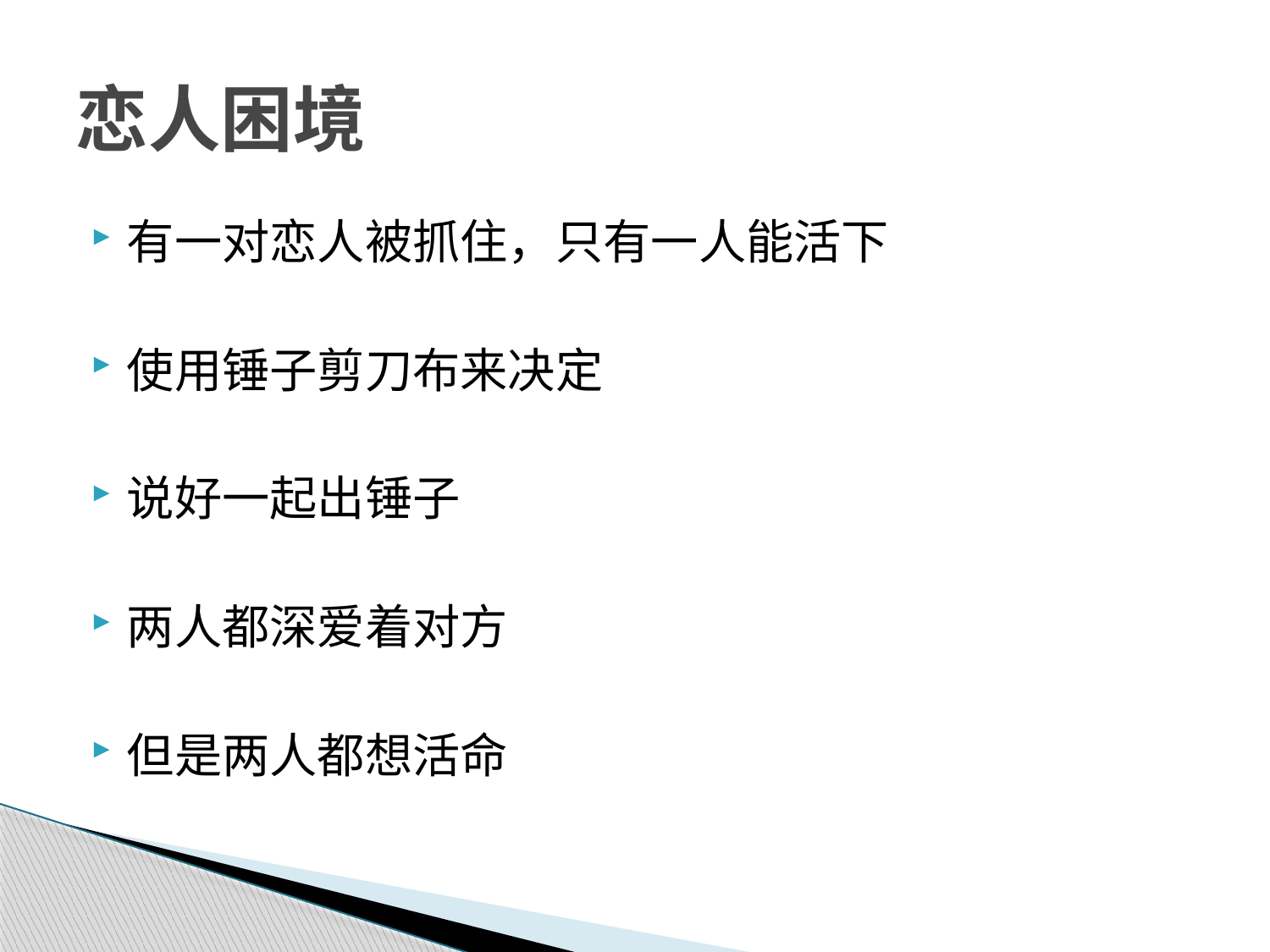

# 恋人困境
有一对恋人被抓住，只有一人能活下

使用锤子剪刀布来决定

说好一起出锤子

两人都深爱着对方

但是两人都想活命